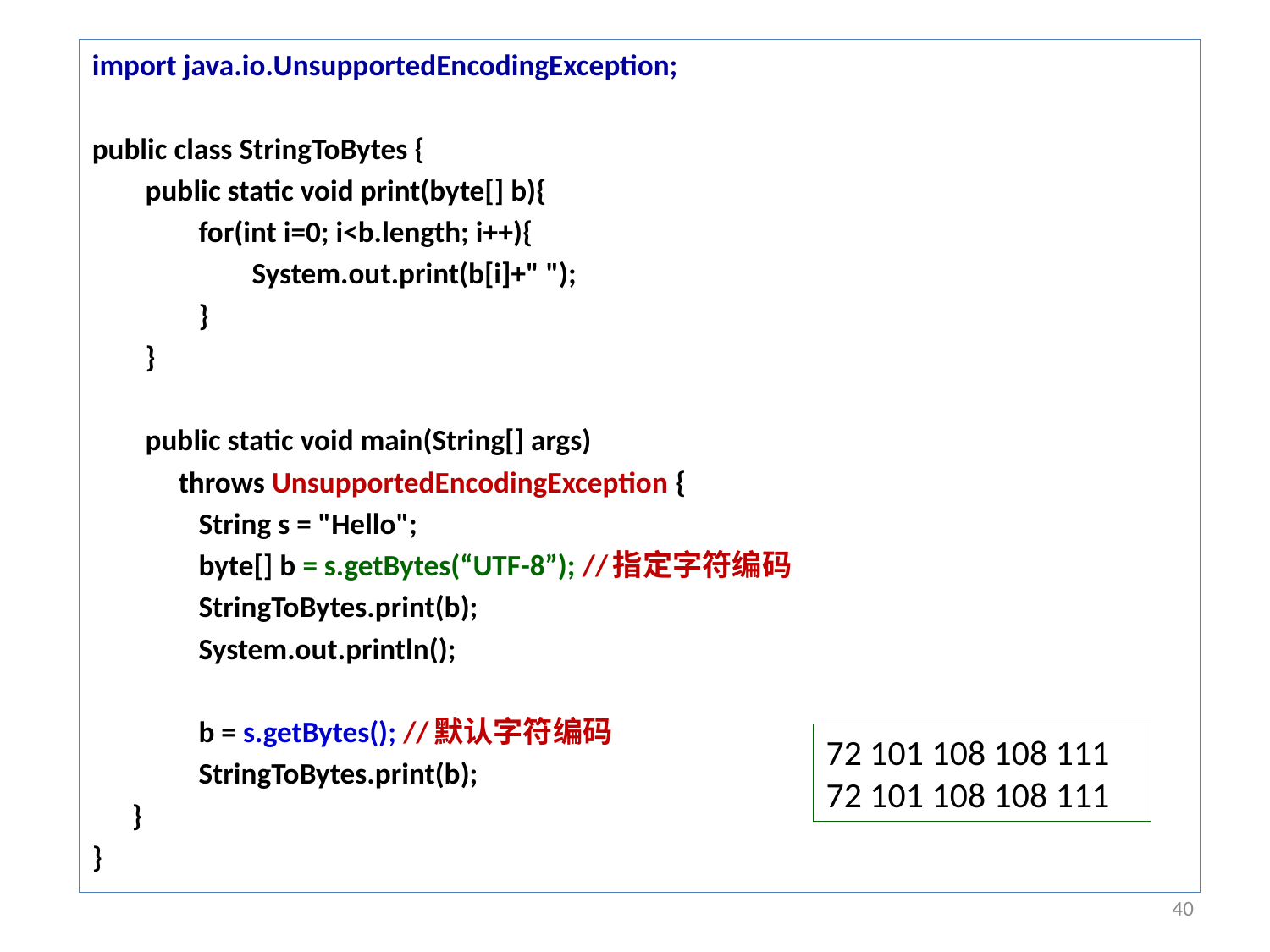

import java.io.UnsupportedEncodingException;

public class StringToBytes {
public static void print(byte[] b){
for(int i=0; i<b.length; i++){
System.out.print(b[i]+" ");
}
}

public static void main(String[] args)
 			throws UnsupportedEncodingException {
String s = "Hello";
byte[] b = s.getBytes(“UTF-8”); //指定字符编码
StringToBytes.print(b);
System.out.println();

b = s.getBytes(); //默认字符编码
StringToBytes.print(b);
	}
}
72 101 108 108 111
72 101 108 108 111
40